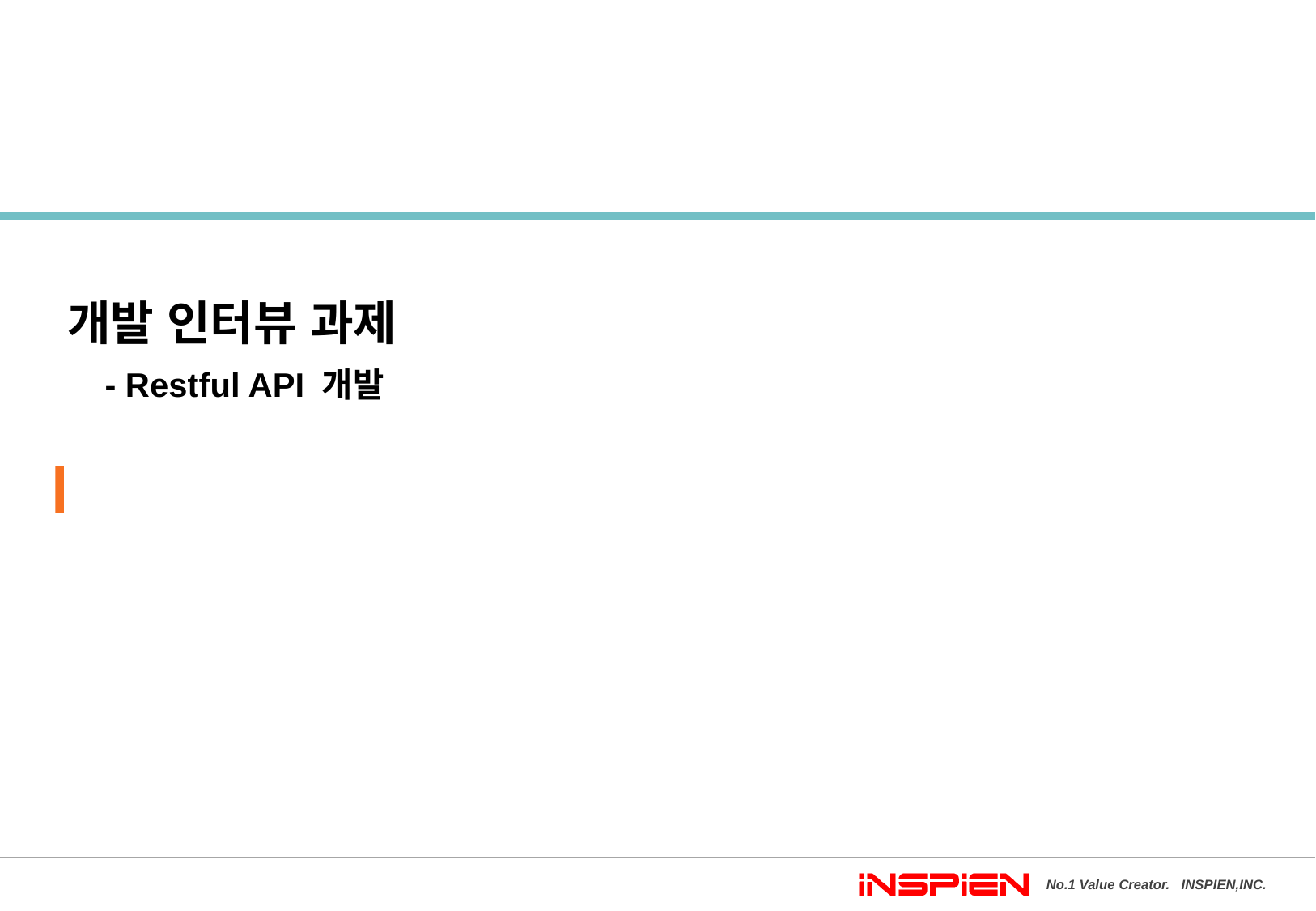

# 개발 인터뷰 과제 - Restful API 개발